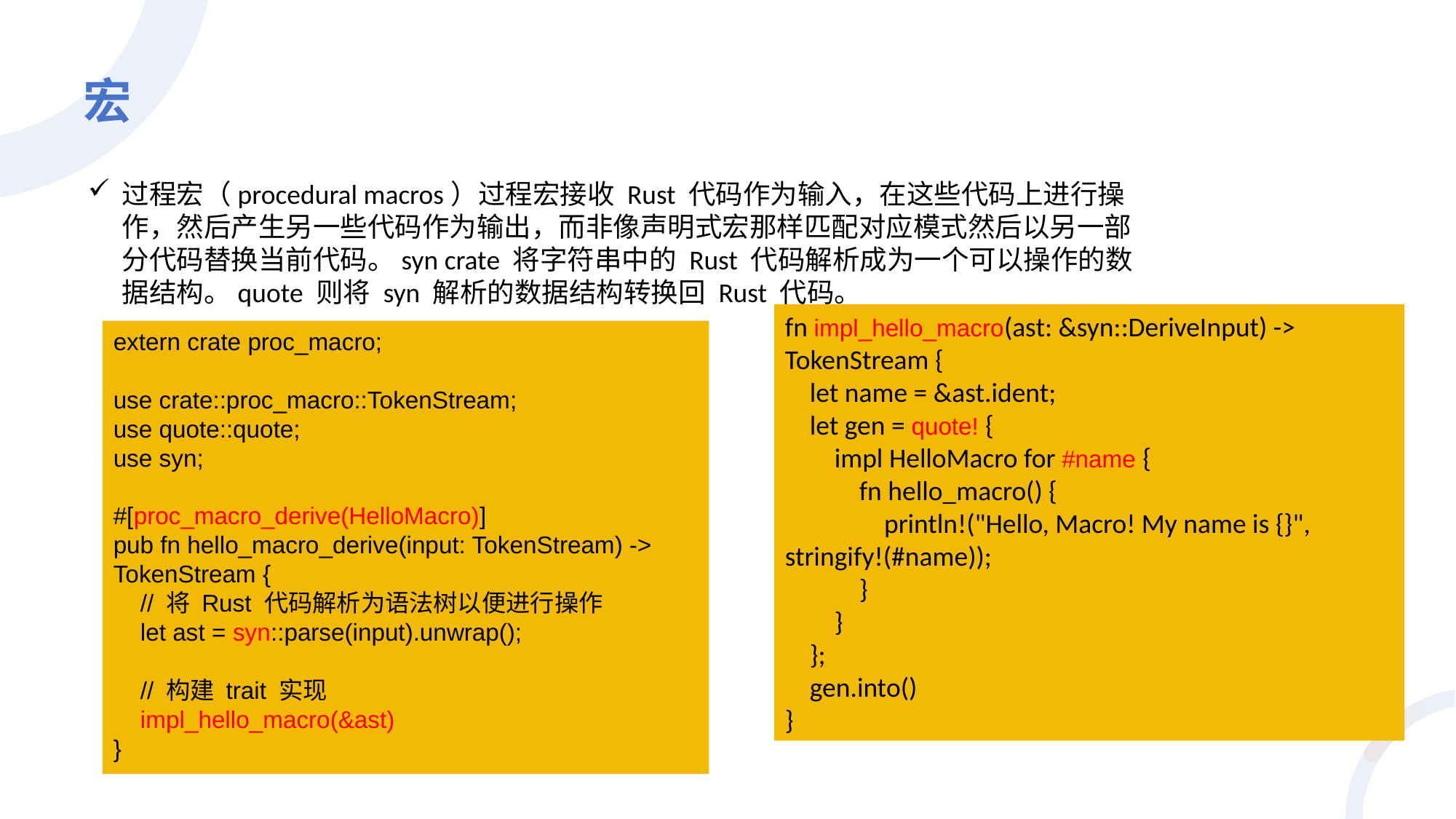

# 宏
过程宏（procedural macros）过程宏接收 Rust 代码作为输入，在这些代码上进行操作，然后产生另一些代码作为输出，而非像声明式宏那样匹配对应模式然后以另一部分代码替换当前代码。syn crate 将字符串中的 Rust 代码解析成为一个可以操作的数据结构。quote 则将 syn 解析的数据结构转换回 Rust 代码。
fn impl_hello_macro(ast: &syn::DeriveInput) -> TokenStream {
    let name = &ast.ident;
    let gen = quote! {
        impl HelloMacro for #name {
            fn hello_macro() {
                println!("Hello, Macro! My name is {}", stringify!(#name));
            }
        }
    };
    gen.into()
}
extern crate proc_macro;

use crate::proc_macro::TokenStream;
use quote::quote;
use syn;

#[proc_macro_derive(HelloMacro)]
pub fn hello_macro_derive(input: TokenStream) -> TokenStream {
    // 将 Rust 代码解析为语法树以便进行操作
    let ast = syn::parse(input).unwrap();

    // 构建 trait 实现
    impl_hello_macro(&ast)
}